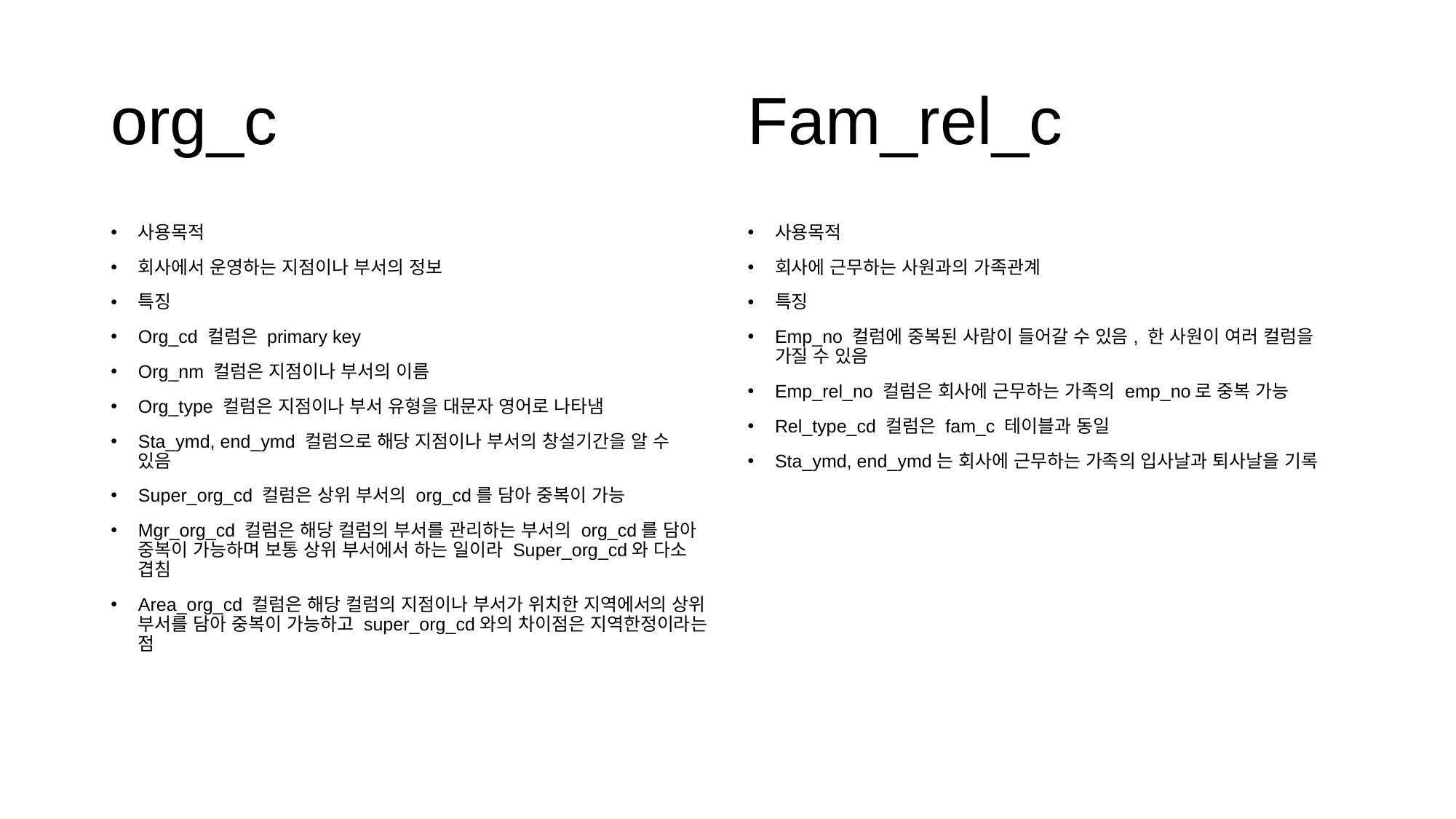

# org_c
Fam_rel_c
사용목적
회사에서 운영하는 지점이나 부서의 정보
특징
Org_cd 컬럼은 primary key
Org_nm 컬럼은 지점이나 부서의 이름
Org_type 컬럼은 지점이나 부서 유형을 대문자 영어로 나타냄
Sta_ymd, end_ymd 컬럼으로 해당 지점이나 부서의 창설기간을 알 수 있음
Super_org_cd 컬럼은 상위 부서의 org_cd를 담아 중복이 가능
Mgr_org_cd 컬럼은 해당 컬럼의 부서를 관리하는 부서의 org_cd를 담아 중복이 가능하며 보통 상위 부서에서 하는 일이라 Super_org_cd와 다소 겹침
Area_org_cd 컬럼은 해당 컬럼의 지점이나 부서가 위치한 지역에서의 상위 부서를 담아 중복이 가능하고 super_org_cd와의 차이점은 지역한정이라는 점

사용목적
회사에 근무하는 사원과의 가족관계
특징
Emp_no 컬럼에 중복된 사람이 들어갈 수 있음, 한 사원이 여러 컬럼을 가질 수 있음
Emp_rel_no 컬럼은 회사에 근무하는 가족의 emp_no로 중복 가능
Rel_type_cd 컬럼은 fam_c 테이블과 동일
Sta_ymd, end_ymd는 회사에 근무하는 가족의 입사날과 퇴사날을 기록